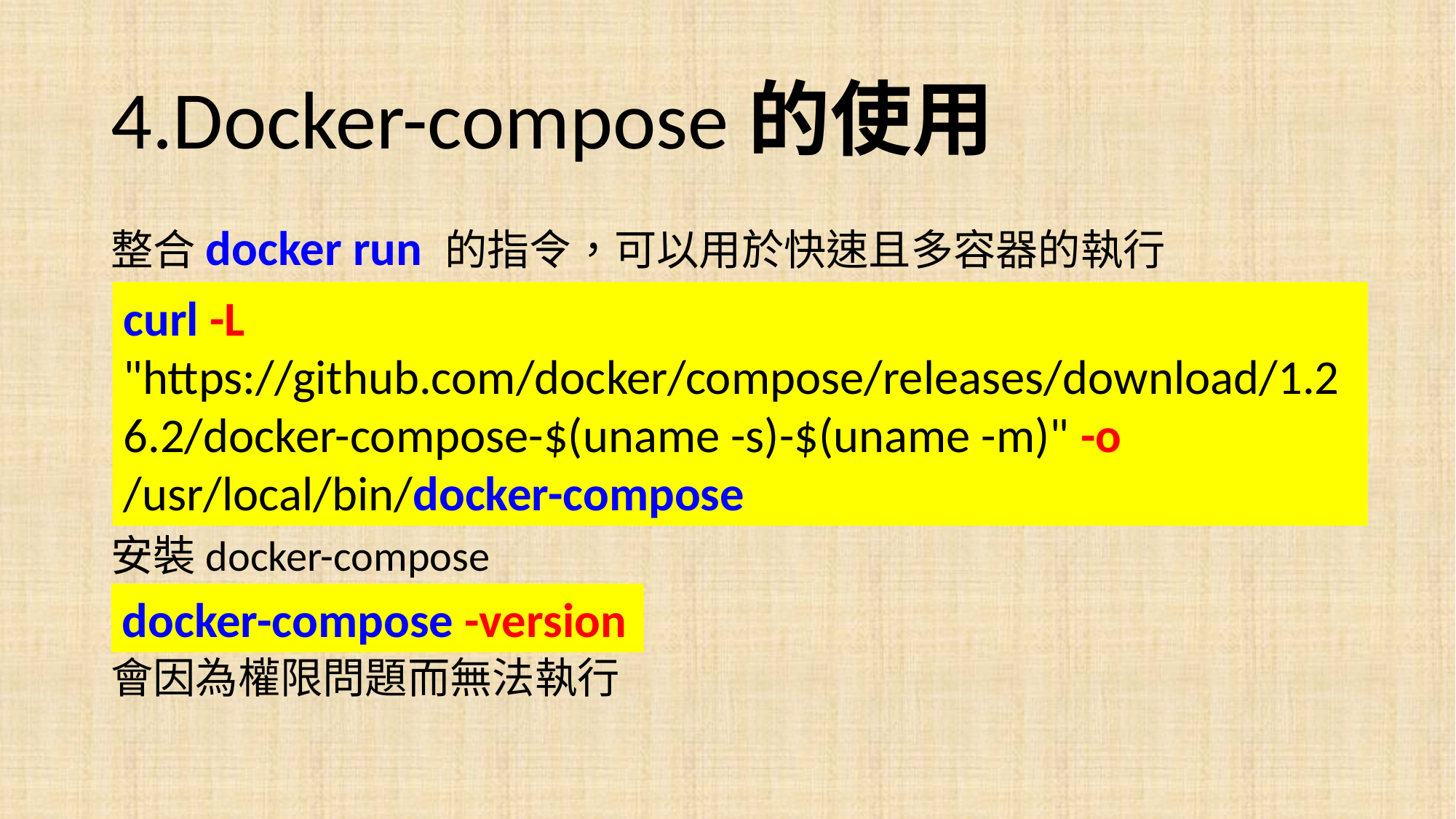

# 4.Docker-compose的使用
整合docker run 的指令，可以用於快速且多容器的執行

安裝docker-compose

會因為權限問題而無法執行

curl -L "https://github.com/docker/compose/releases/download/1.26.2/docker-compose-$(uname -s)-$(uname -m)" -o /usr/local/bin/docker-compose
docker-compose -version